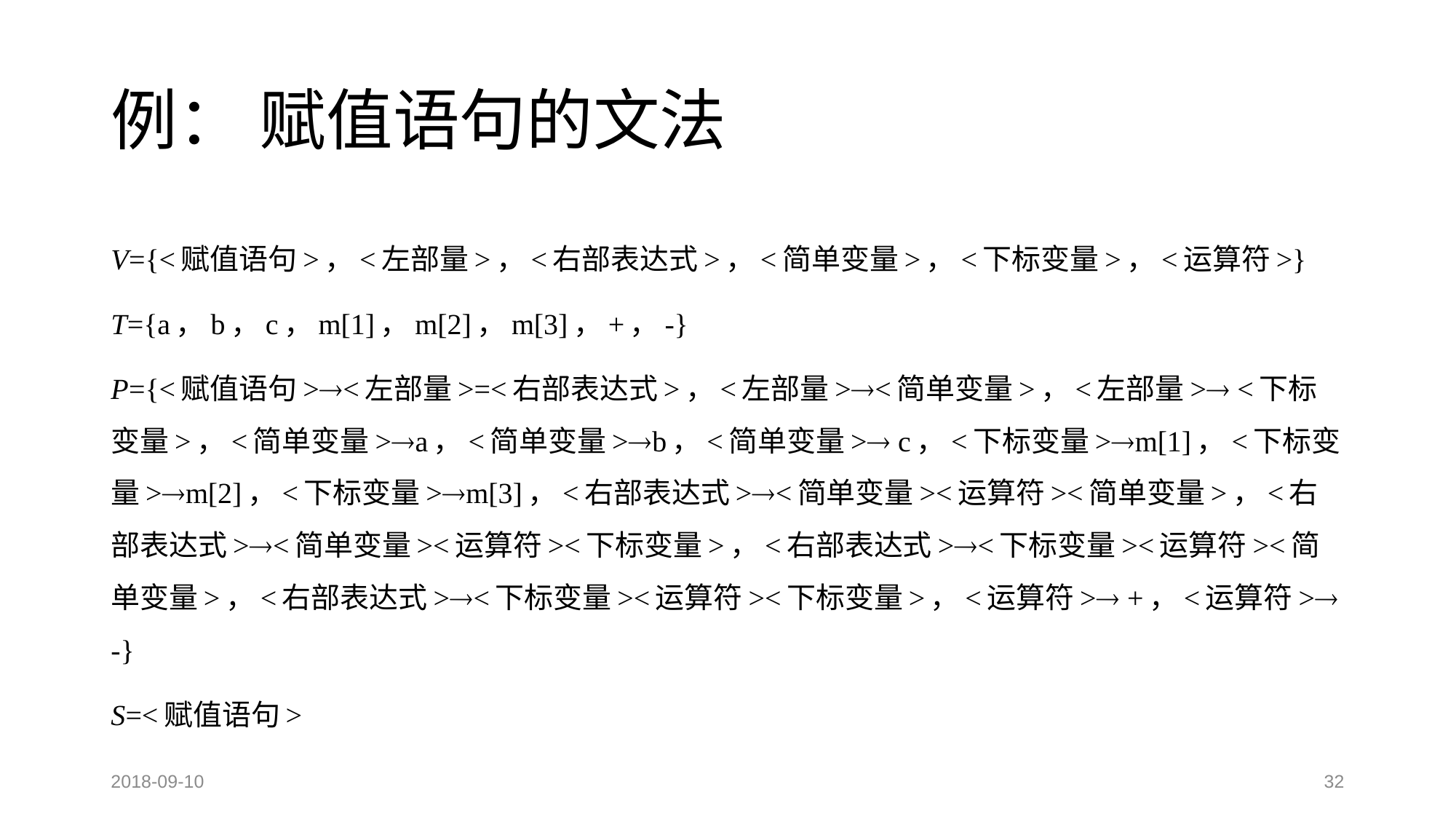

# 例： 赋值语句的文法
V={<赋值语句>，<左部量>，<右部表达式>，<简单变量>，<下标变量>，<运算符>}
T={a，b，c，m[1]，m[2]，m[3]，+，-}
P={<赋值语句>→<左部量>=<右部表达式>，<左部量>→<简单变量>，<左部量>→ <下标变量>，<简单变量>→a，<简单变量>→b，<简单变量>→ c，<下标变量>→m[1]，<下标变量>→m[2]，<下标变量>→m[3]，<右部表达式>→<简单变量><运算符><简单变量>，<右部表达式>→<简单变量><运算符><下标变量>，<右部表达式>→<下标变量><运算符><简单变量>，<右部表达式>→<下标变量><运算符><下标变量>，<运算符>→ +，<运算符>→ -}
S=<赋值语句>
2018-09-10
32